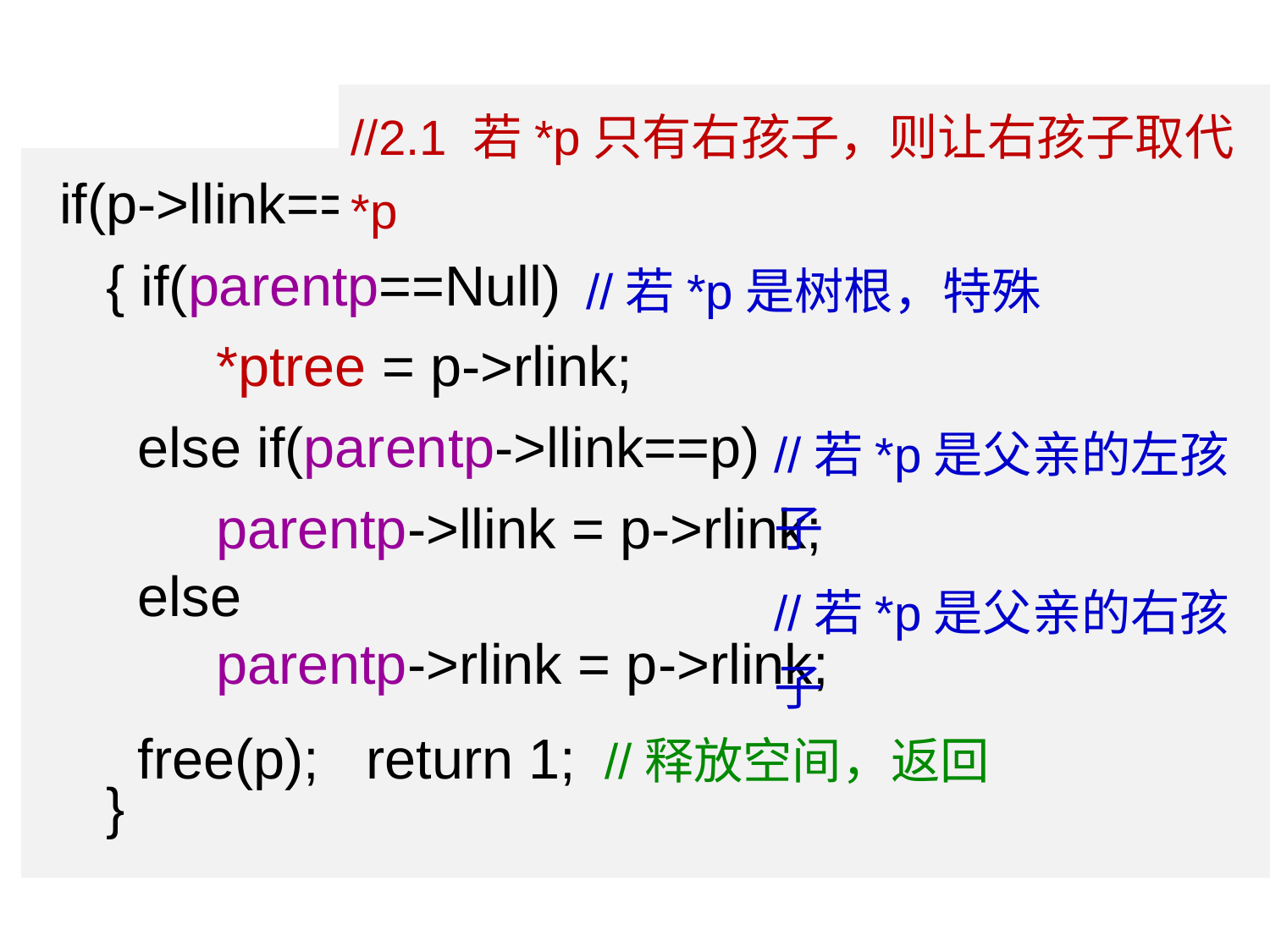

//2.1 若*p只有右孩子，则让右孩子取代*p
 if(p->llink==Null && p->rlink!=Null)
    { if(parentp==Null)
           *ptree = p->rlink;
      else if(parentp->llink==p)
           parentp->llink = p->rlink;
      else
           parentp->rlink = p->rlink;
      free(p);   return 1;
    }
//若*p是树根，特殊
//若*p是父亲的左孩子
//若*p是父亲的右孩子
//释放空间，返回